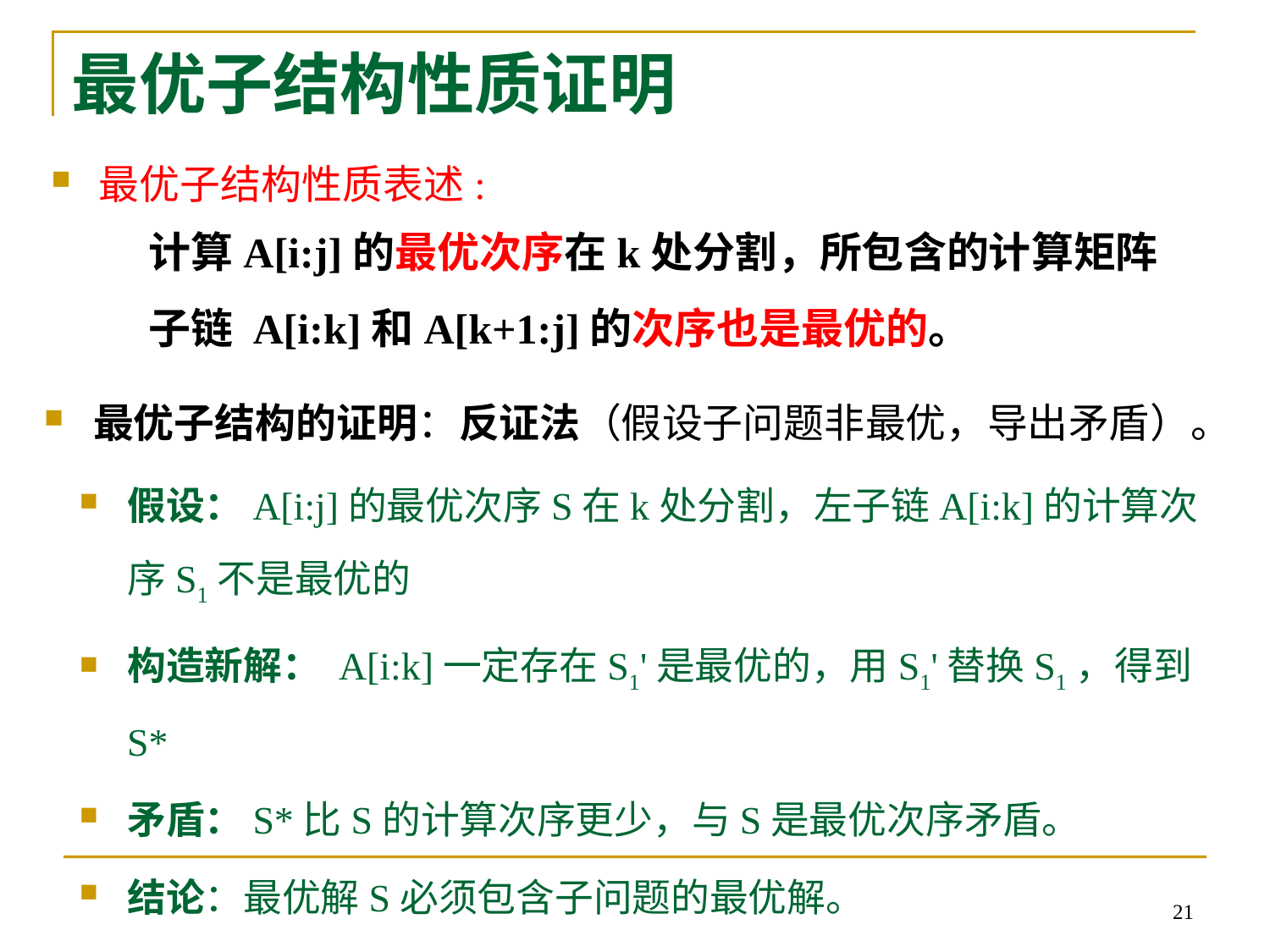

最优子结构性质证明
最优子结构性质表述:
计算A[i:j]的最优次序在k处分割，所包含的计算矩阵子链 A[i:k]和A[k+1:j]的次序也是最优的。
 最优子结构的证明：反证法（假设子问题非最优，导出矛盾）。

假设：A[i:j]的最优次序S在k处分割，左子链A[i:k]的计算次序S1不是最优的
构造新解： A[i:k]一定存在S1'是最优的，用S1'替换S1，得到S*
矛盾：S*比S的计算次序更少，与S是最优次序矛盾。
结论：最优解S必须包含子问题的最优解。

21